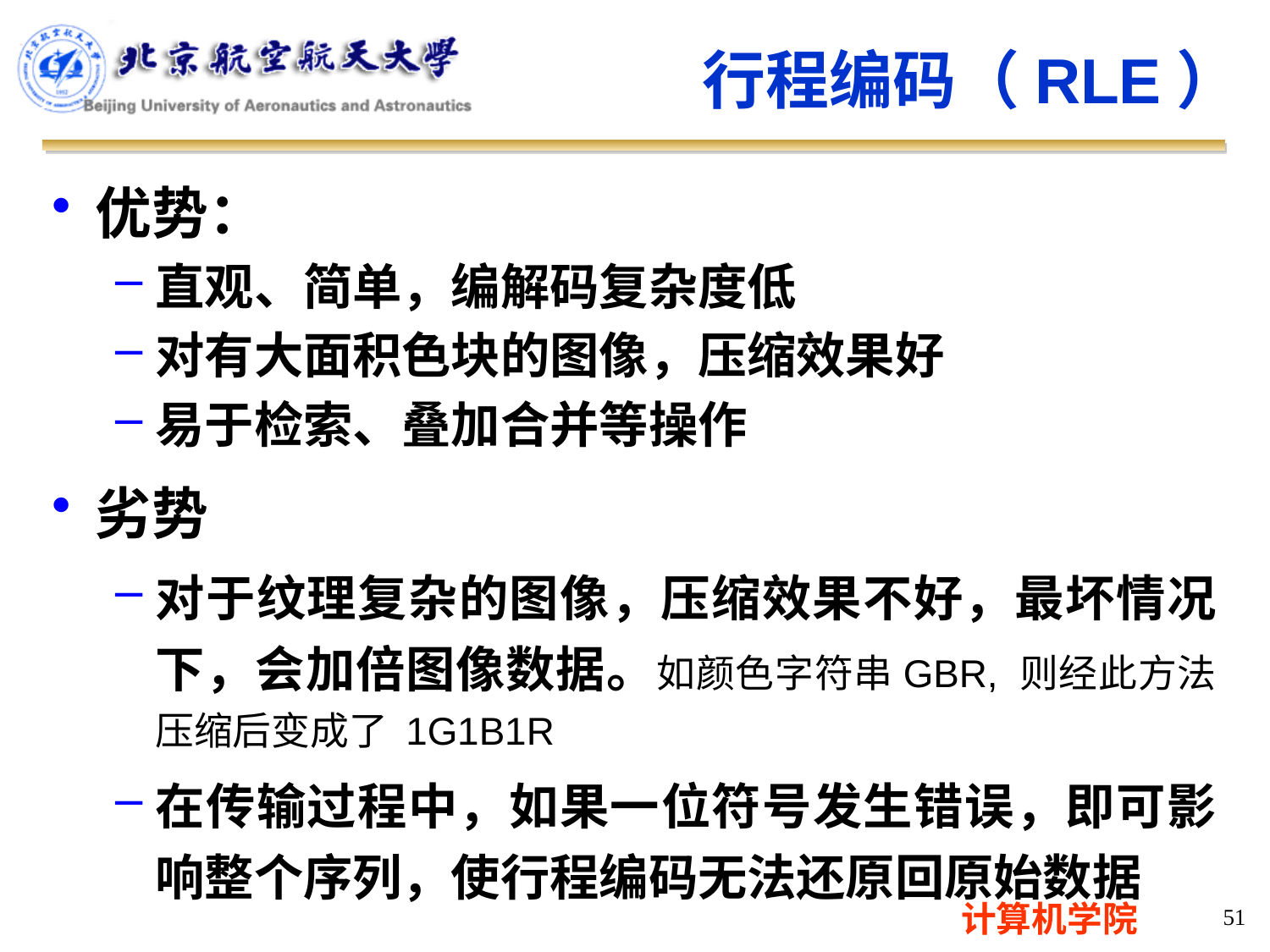

行程编码（RLE）
优势：
直观、简单，编解码复杂度低
对有大面积色块的图像，压缩效果好
易于检索、叠加合并等操作
劣势
对于纹理复杂的图像，压缩效果不好，最坏情况下，会加倍图像数据。如颜色字符串GBR, 则经此方法压缩后变成了 1G1B1R
在传输过程中，如果一位符号发生错误，即可影响整个序列，使行程编码无法还原回原始数据
51